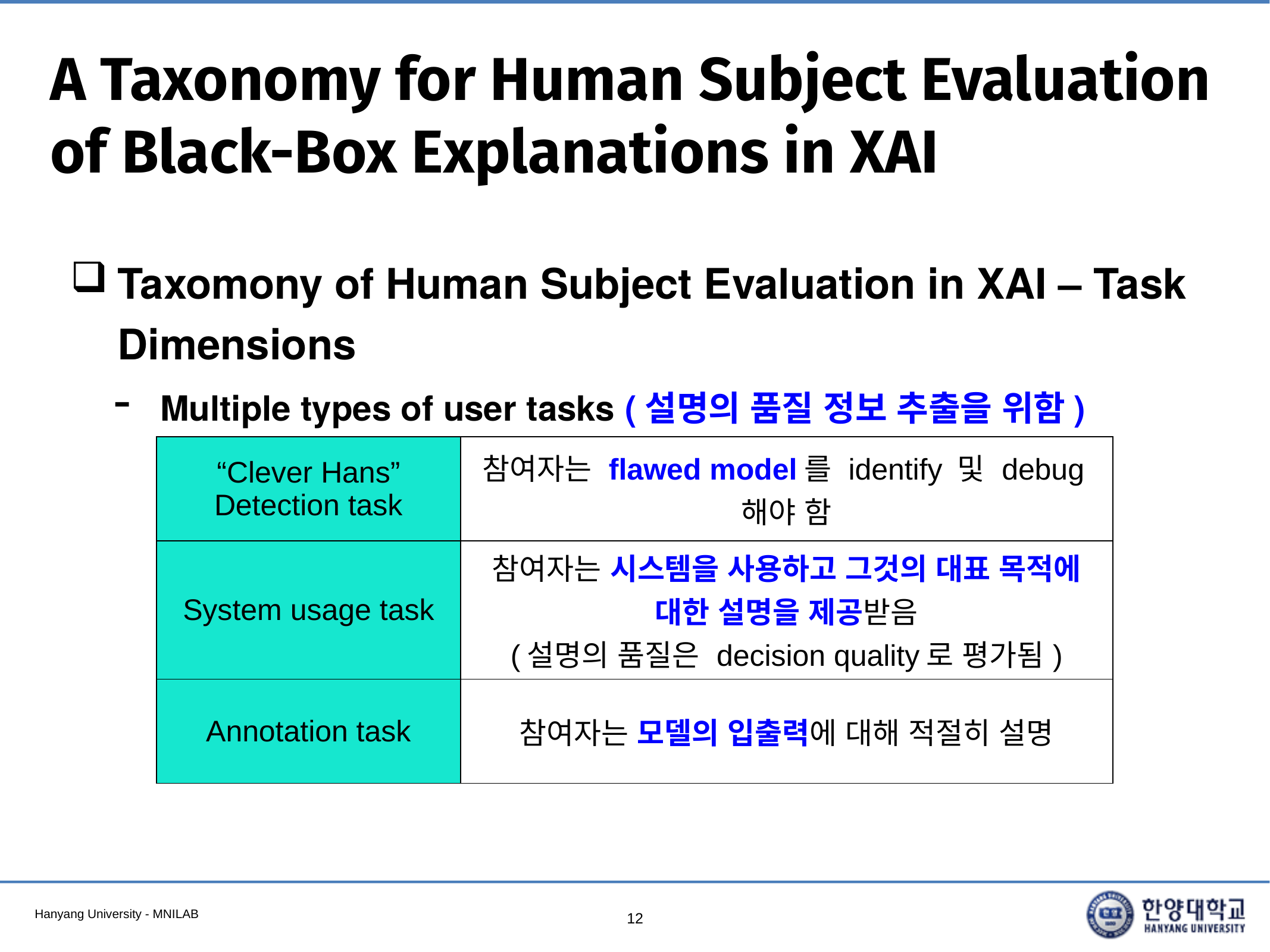

# A Taxonomy for Human Subject Evaluation of Black-Box Explanations in XAI
Taxomony of Human Subject Evaluation in XAI – Task Dimensions
Multiple types of user tasks (설명의 품질 정보 추출을 위함)
| “Clever Hans” Detection task | 참여자는 flawed model를 identify 및 debug해야 함 |
| --- | --- |
| System usage task | 참여자는 시스템을 사용하고 그것의 대표 목적에 대한 설명을 제공받음 (설명의 품질은 decision quality로 평가됨) |
| Annotation task | 참여자는 모델의 입출력에 대해 적절히 설명 |
12